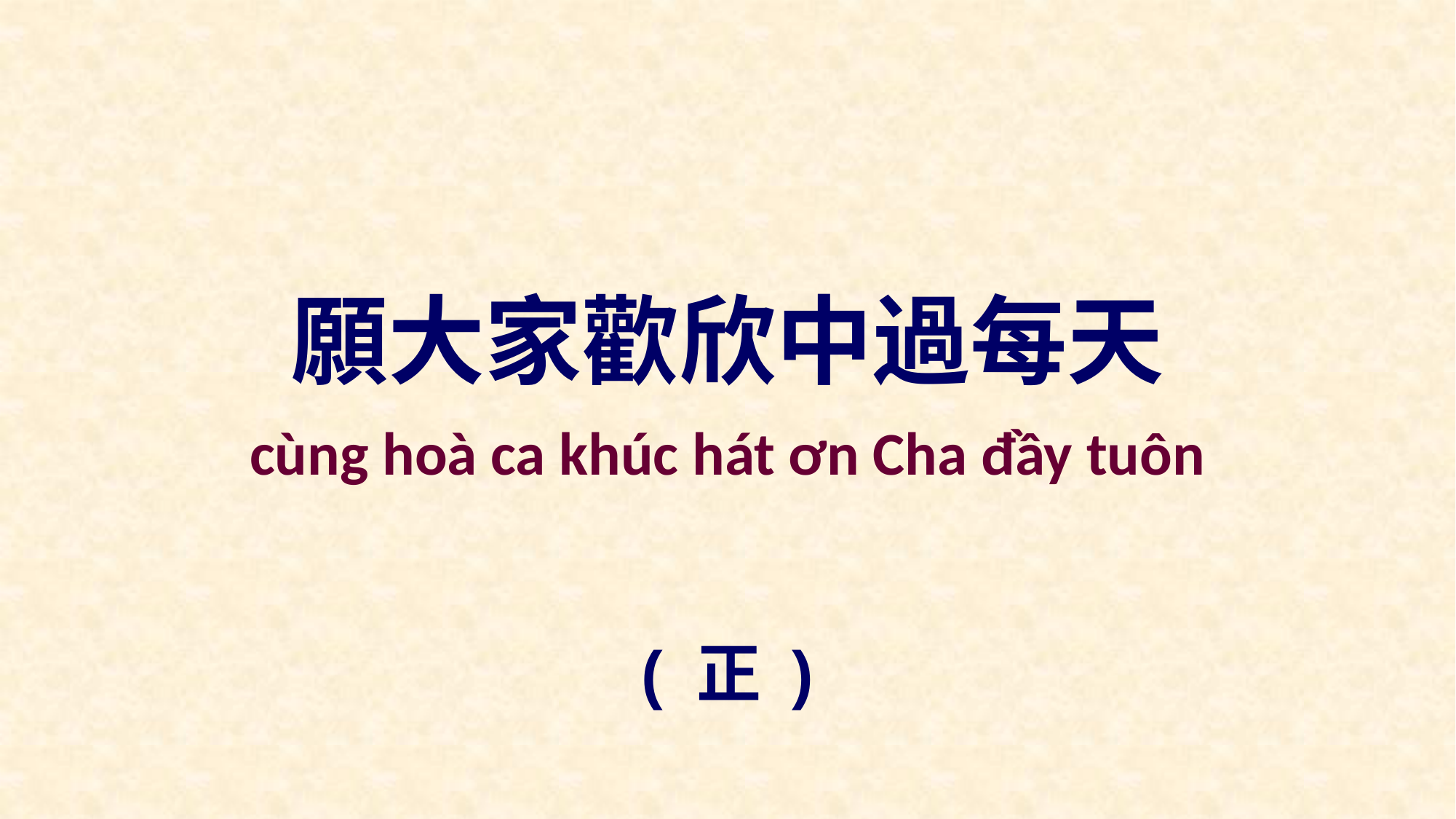

願大家歡欣中過每天
cùng hoà ca khúc hát ơn Cha đầy tuôn
( 正 )